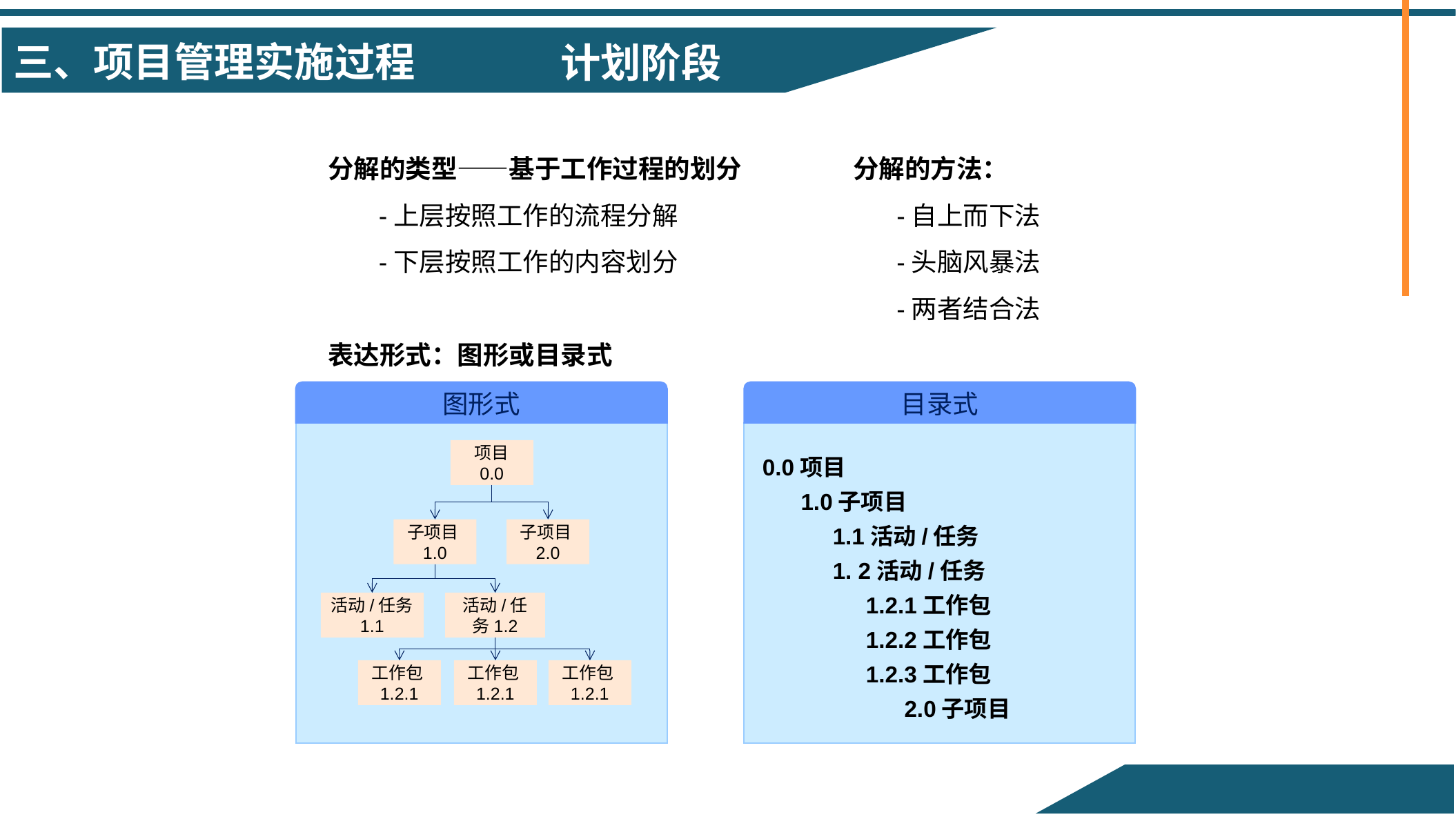

计划阶段
分解的类型——基于工作过程的划分
       -上层按照工作的流程分解
       -下层按照工作的内容划分

表达形式：图形或目录式
分解的方法：
      -自上而下法
      -头脑风暴法
      -两者结合法
图形式

项目
0.0
子项目1.0
子项目2.0
活动/任务1.1
活动/任务1.2
工作包1.2.1
工作包1.2.1
工作包1.2.1
目录式

0.0项目
      1.0子项目
           1.1活动/任务
           1. 2活动/任务
1.2.1工作包
1.2.2工作包
1.2.3工作包
      2.0子项目